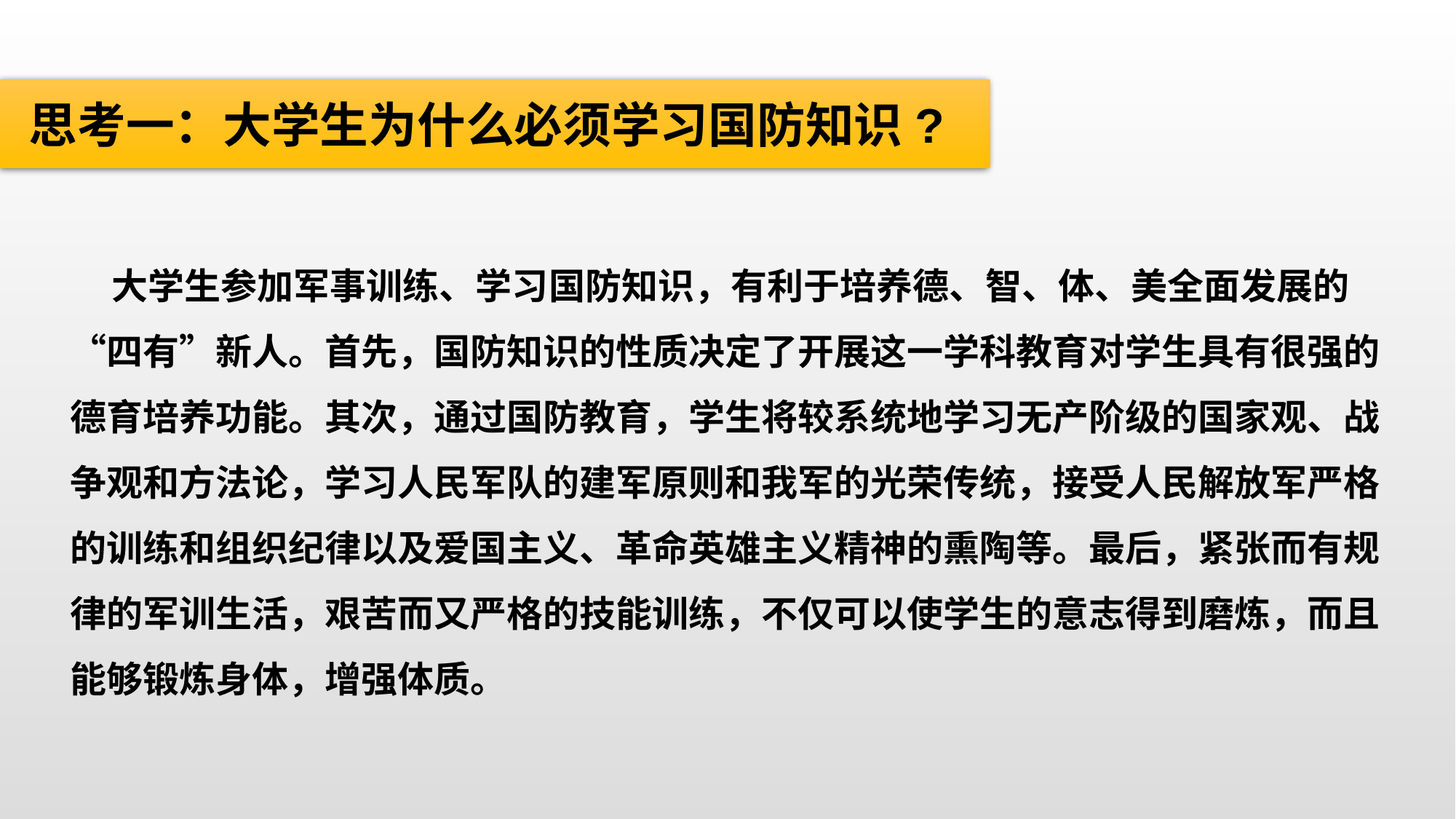

思考一：大学生为什么必须学习国防知识?
    大学生参加军事训练、学习国防知识，有利于培养德、智、体、美全面发展的“四有”新人。首先，国防知识的性质决定了开展这一学科教育对学生具有很强的德育培养功能。其次，通过国防教育，学生将较系统地学习无产阶级的国家观、战争观和方法论，学习人民军队的建军原则和我军的光荣传统，接受人民解放军严格的训练和组织纪律以及爱国主义、革命英雄主义精神的熏陶等。最后，紧张而有规律的军训生活，艰苦而又严格的技能训练，不仅可以使学生的意志得到磨炼，而且能够锻炼身体，增强体质。